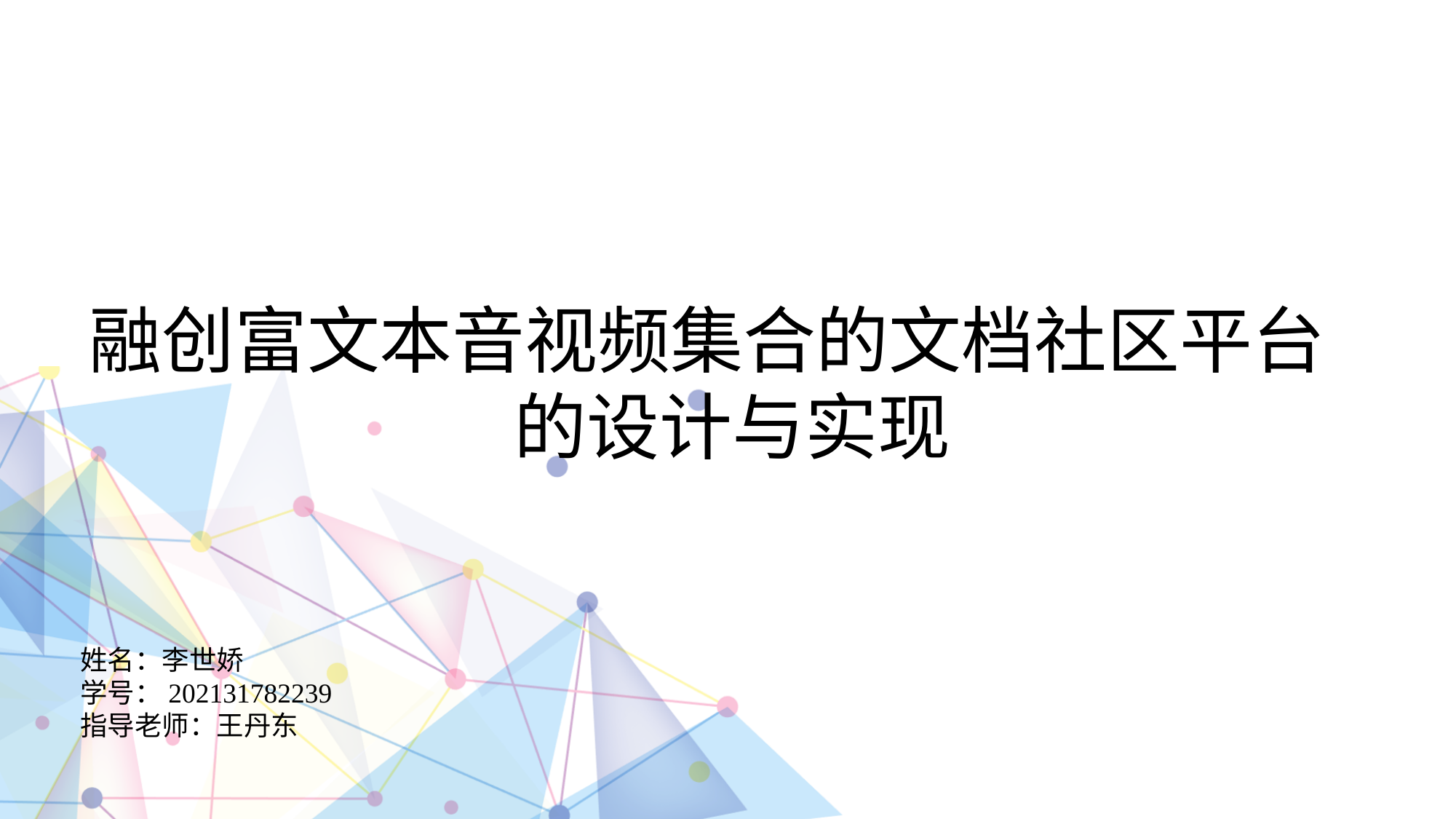

融创富文本音视频集合的文档社区平台
的设计与实现
姓名：李世娇
学号：202131782239
指导老师：王丹东